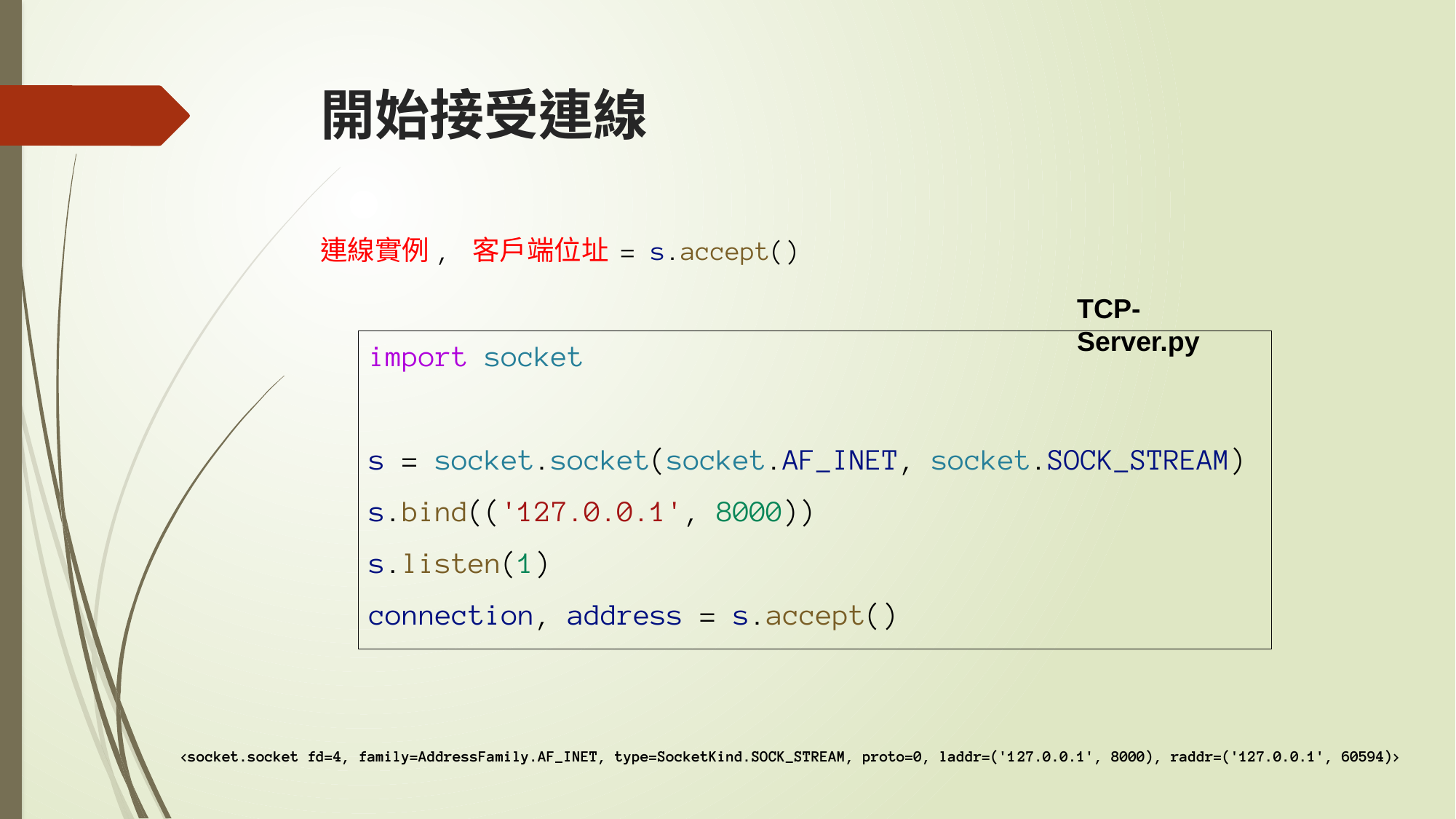

# 開始接受連線
連線實例, 客戶端位址 = s.accept()
TCP-Server.py
import socket

s = socket.socket(socket.AF_INET, socket.SOCK_STREAM)
s.bind(('127.0.0.1', 8000))
s.listen(1)
connection, address = s.accept()
<socket.socket fd=4, family=AddressFamily.AF_INET, type=SocketKind.SOCK_STREAM, proto=0, laddr=('127.0.0.1', 8000), raddr=('127.0.0.1', 60594)>